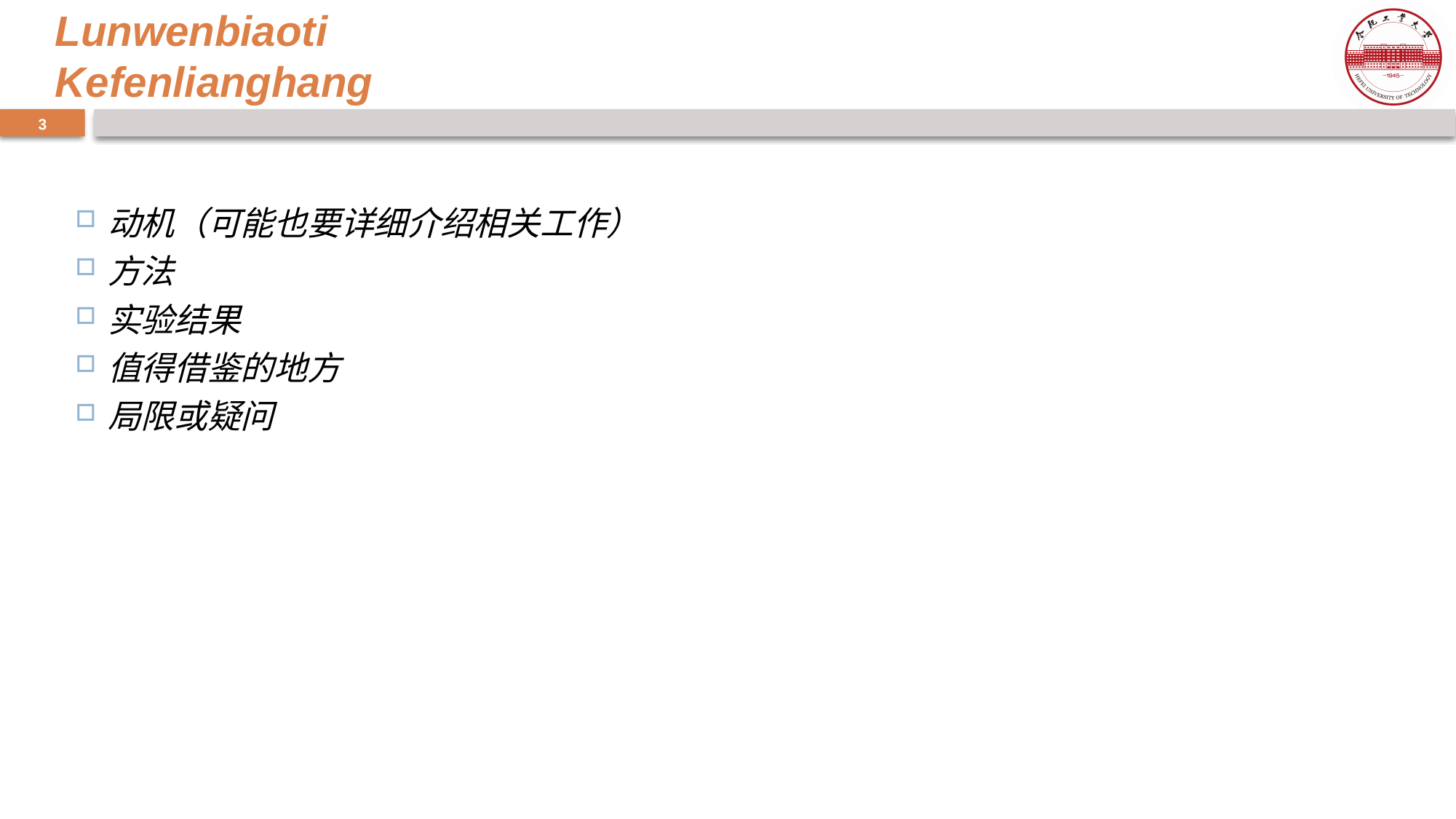

# Lunwenbiaoti Kefenlianghang
动机（可能也要详细介绍相关工作）
方法
实验结果
值得借鉴的地方
局限或疑问